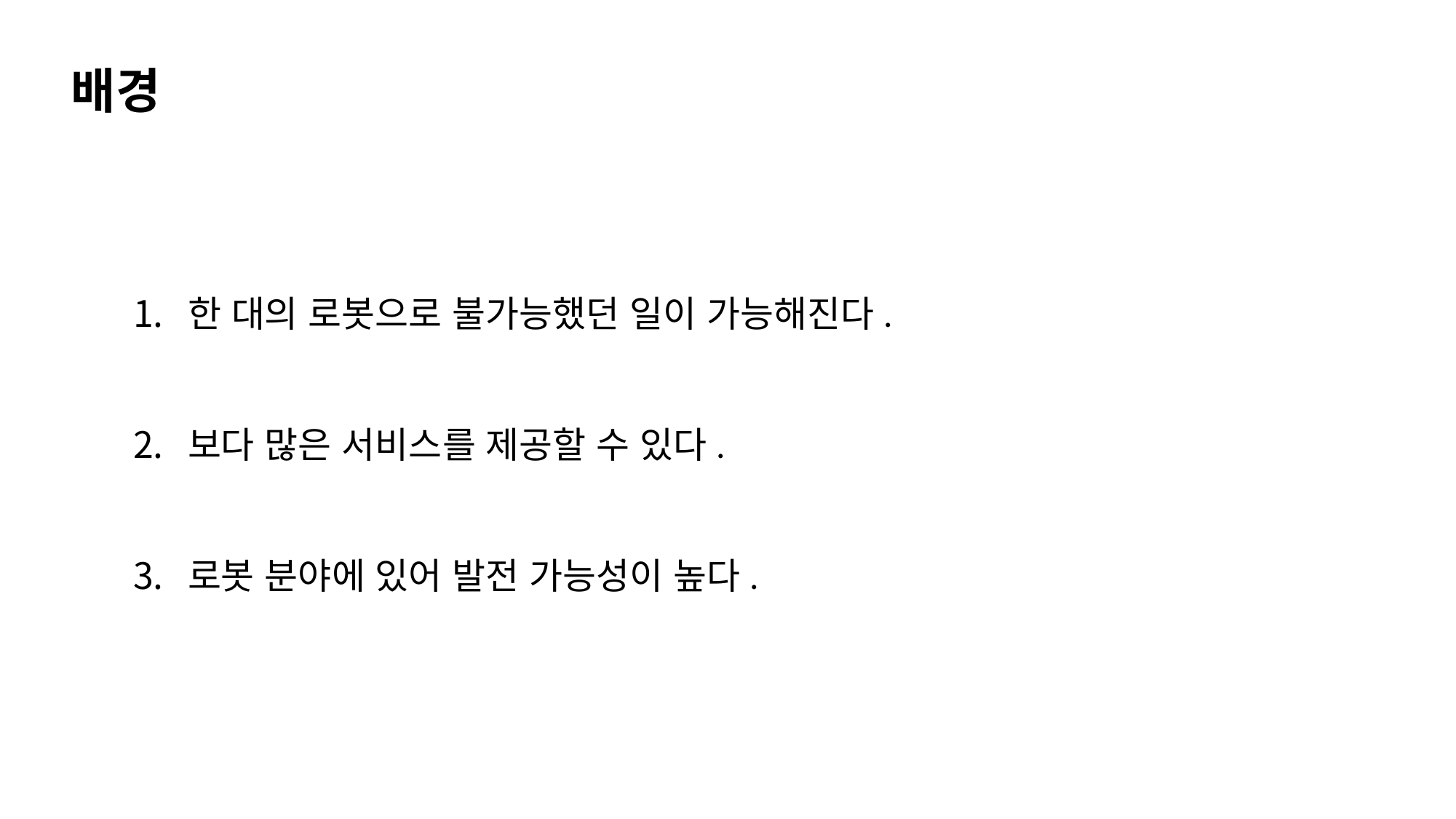

배경
한 대의 로봇으로 불가능했던 일이 가능해진다.
보다 많은 서비스를 제공할 수 있다.
로봇 분야에 있어 발전 가능성이 높다.